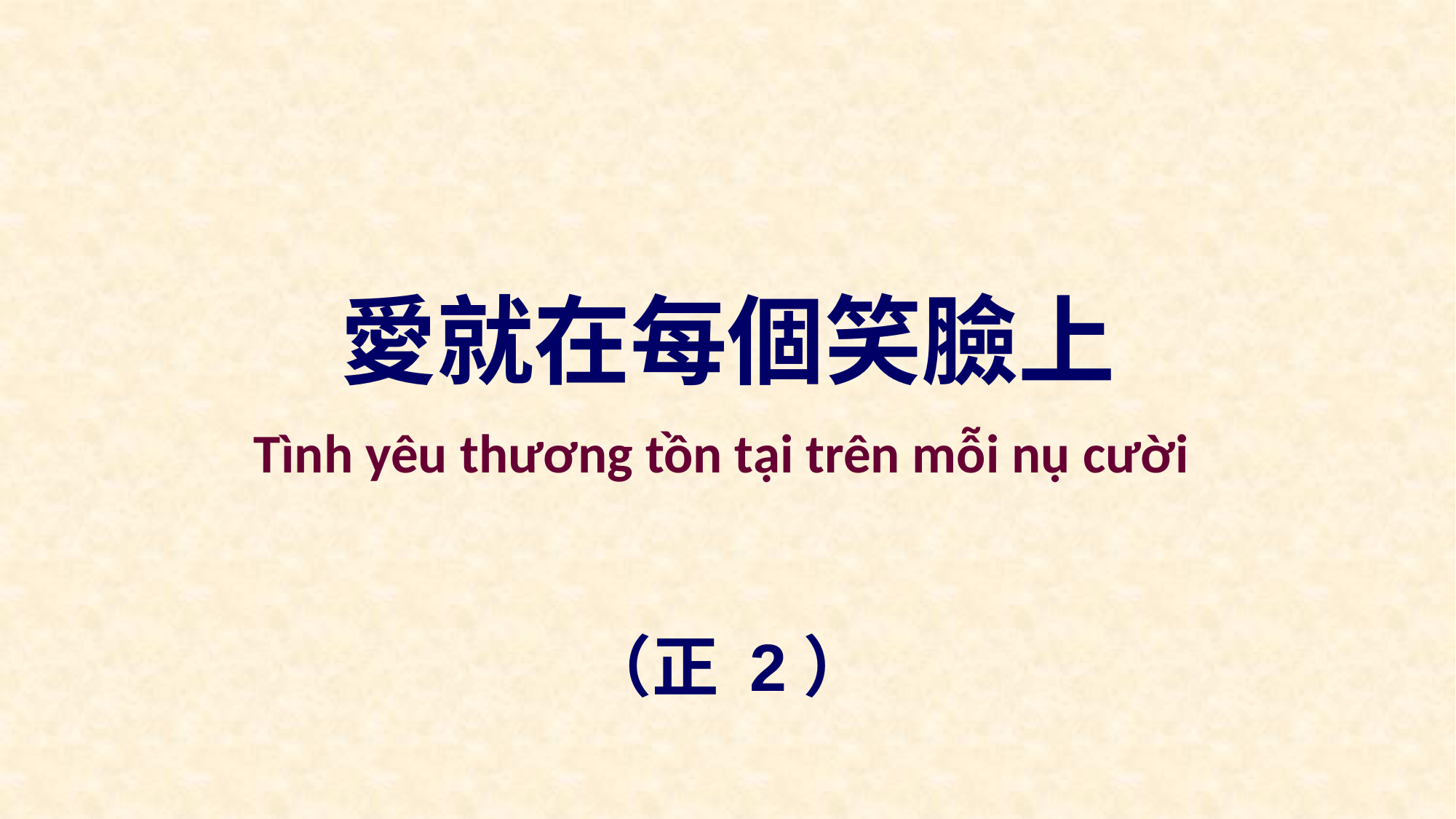

愛就在每個笑臉上
Tình yêu thương tồn tại trên mỗi nụ cười
（正 2）